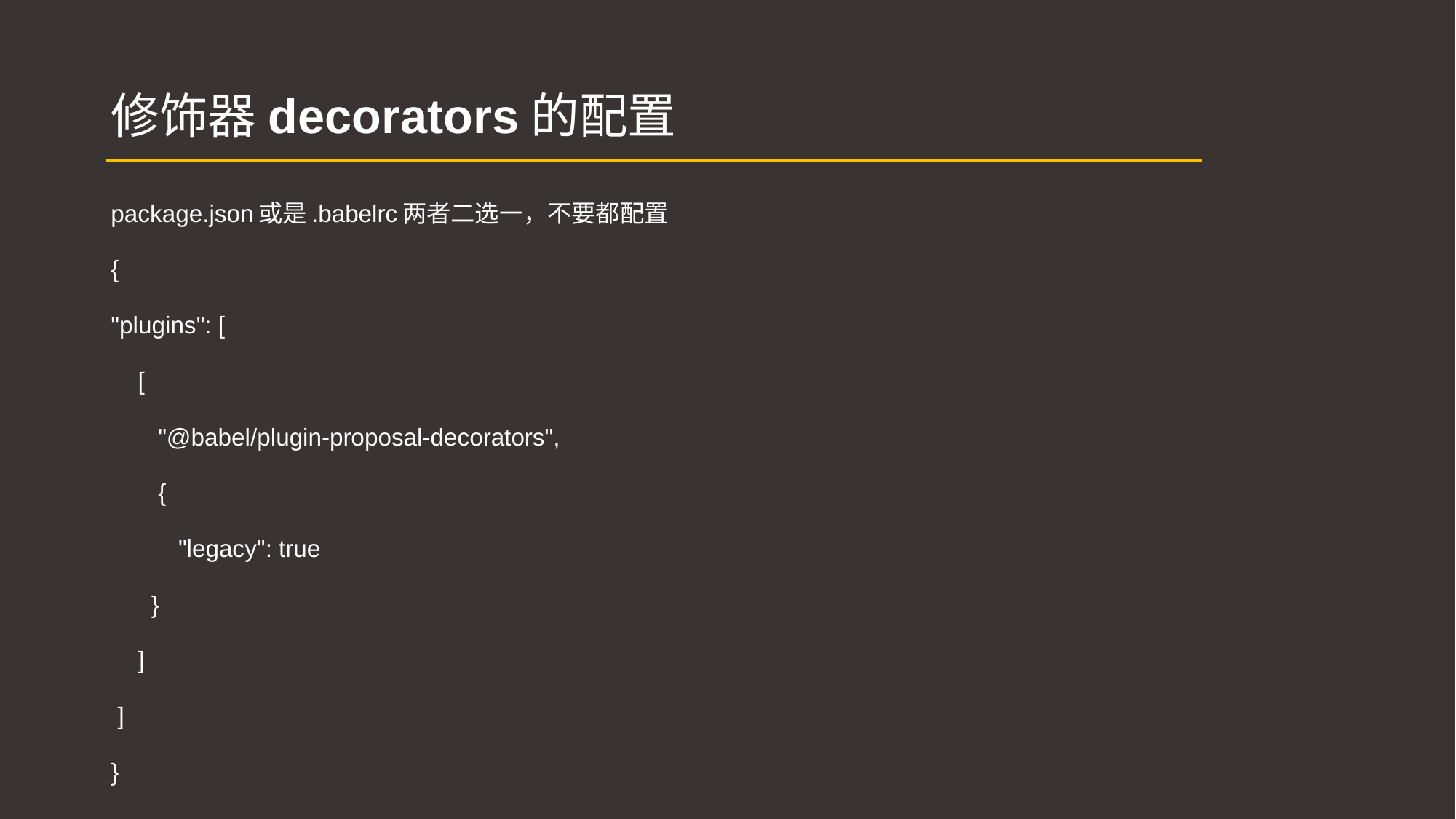

# 修饰器decorators的配置
package.json或是.babelrc两者二选一，不要都配置
{
"plugins": [
    [
       "@babel/plugin-proposal-decorators",
       {
          "legacy": true
      }
    ]
 ]
}